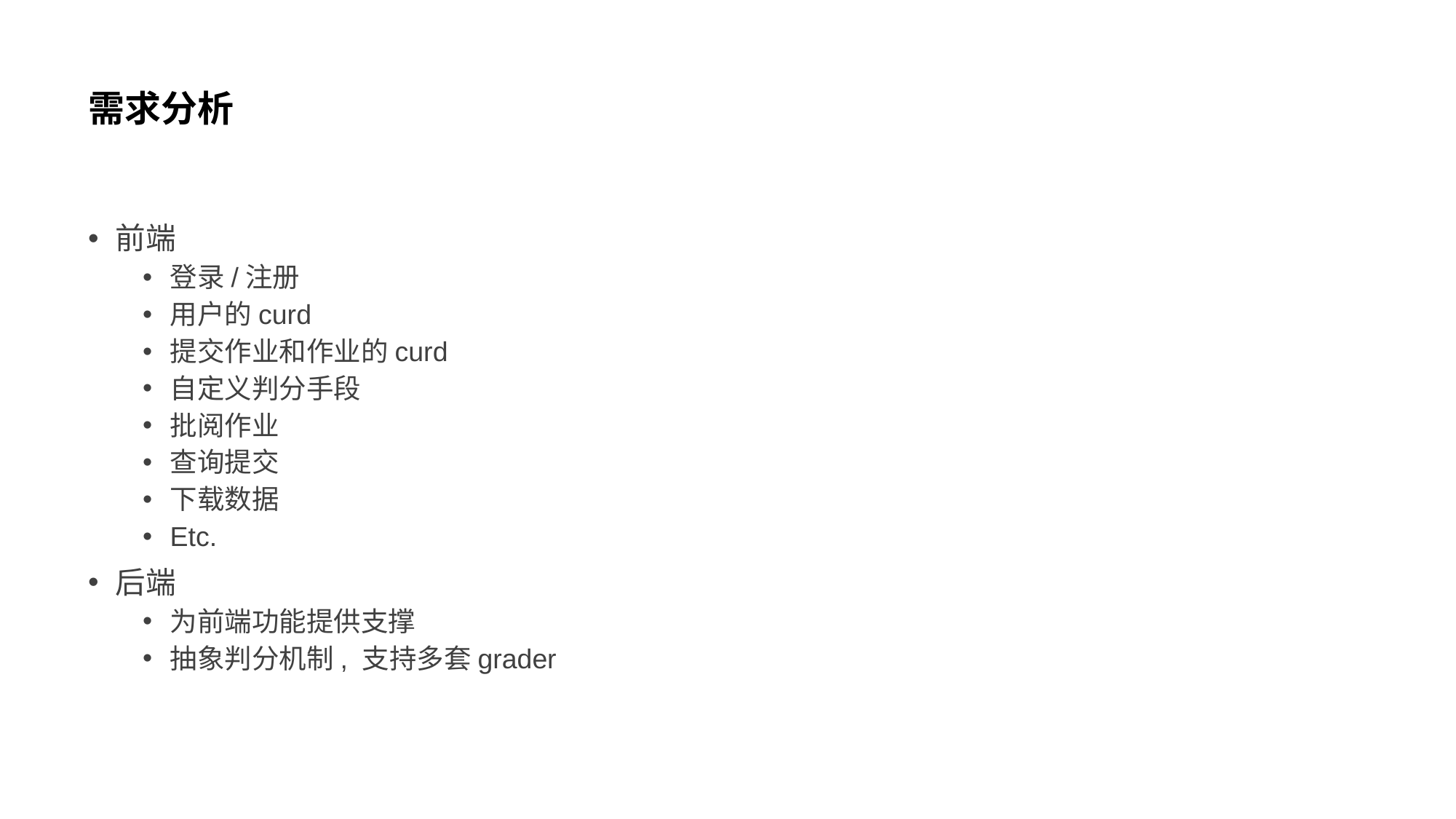

# 需求分析
前端
登录/注册
用户的curd
提交作业和作业的curd
自定义判分手段
批阅作业
查询提交
下载数据
Etc.
后端
为前端功能提供支撑
抽象判分机制, 支持多套grader